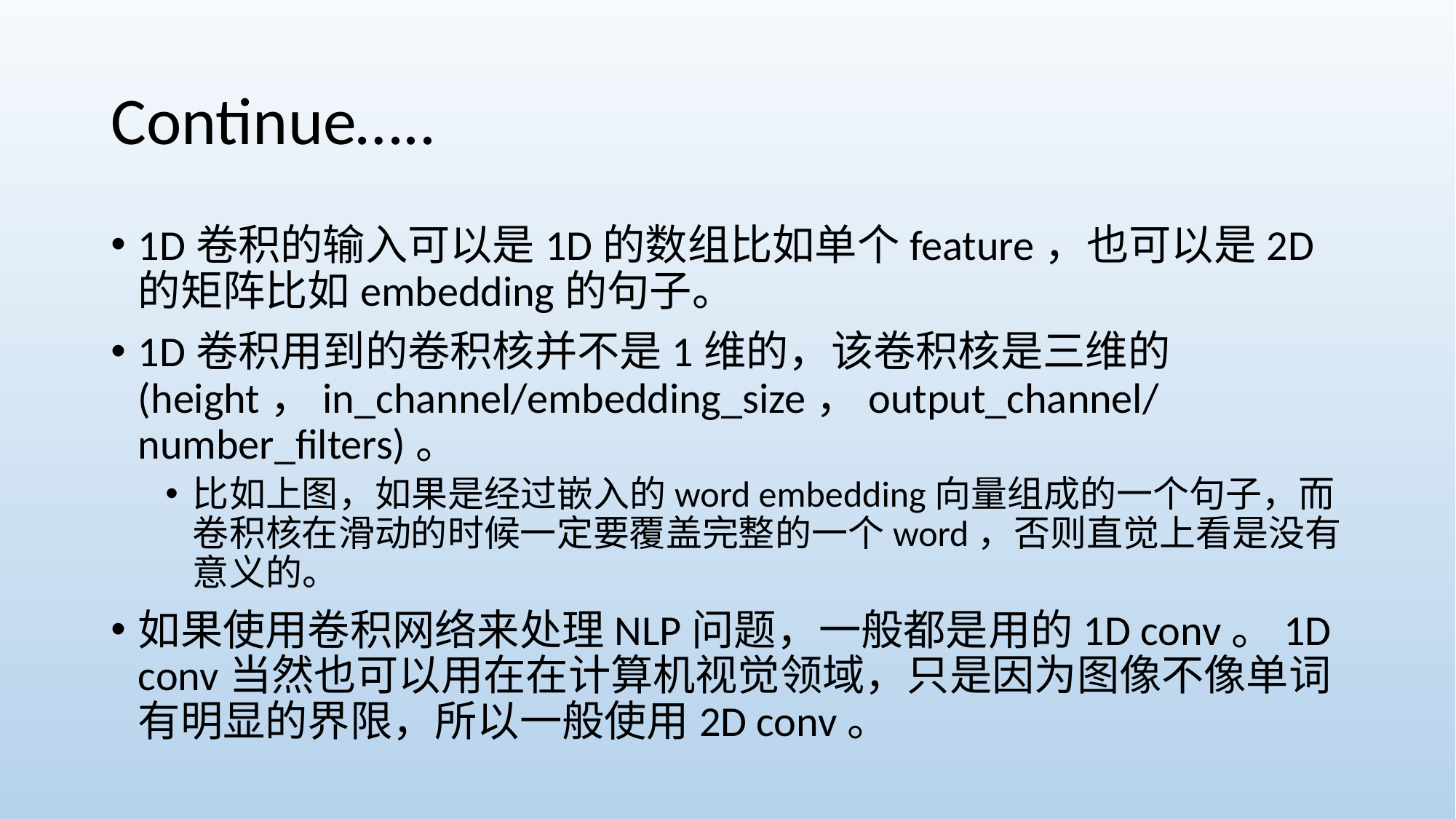

# Continue…..
1D卷积的输入可以是1D的数组比如单个feature，也可以是2D的矩阵比如embedding的句子。
1D卷积用到的卷积核并不是1维的，该卷积核是三维的(height，in_channel/embedding_size，output_channel/number_filters)。
比如上图，如果是经过嵌入的word embedding向量组成的一个句子，而卷积核在滑动的时候一定要覆盖完整的一个word，否则直觉上看是没有意义的。
如果使用卷积网络来处理NLP问题，一般都是用的1D conv。1D conv当然也可以用在在计算机视觉领域，只是因为图像不像单词有明显的界限，所以一般使用2D conv。